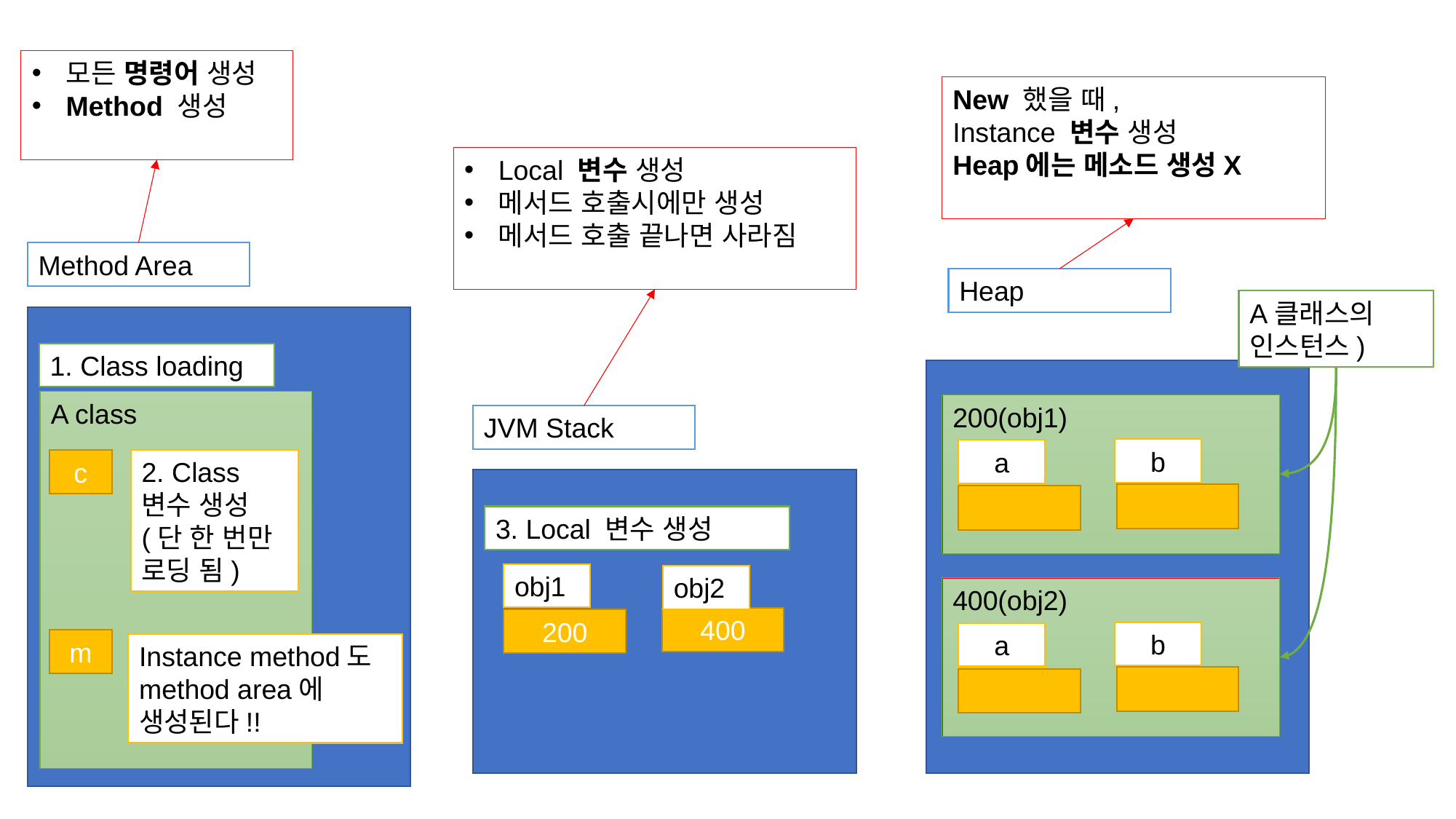

모든 명령어 생성
Method 생성

New 했을 때,
Instance 변수 생성
Heap에는 메소드 생성X

Local 변수 생성
메서드 호출시에만 생성
메서드 호출 끝나면 사라짐

Method Area
Heap
A클래스의
인스턴스)

1. Class loading

A class
200(obj1)
JVM Stack
b
a
2. Class
변수 생성
(단 한 번만 로딩 됨)
c

3. Local 변수 생성
obj1
obj2
400(obj2)
400
200
b
a
m
Instance method도 method area에
생성된다!!